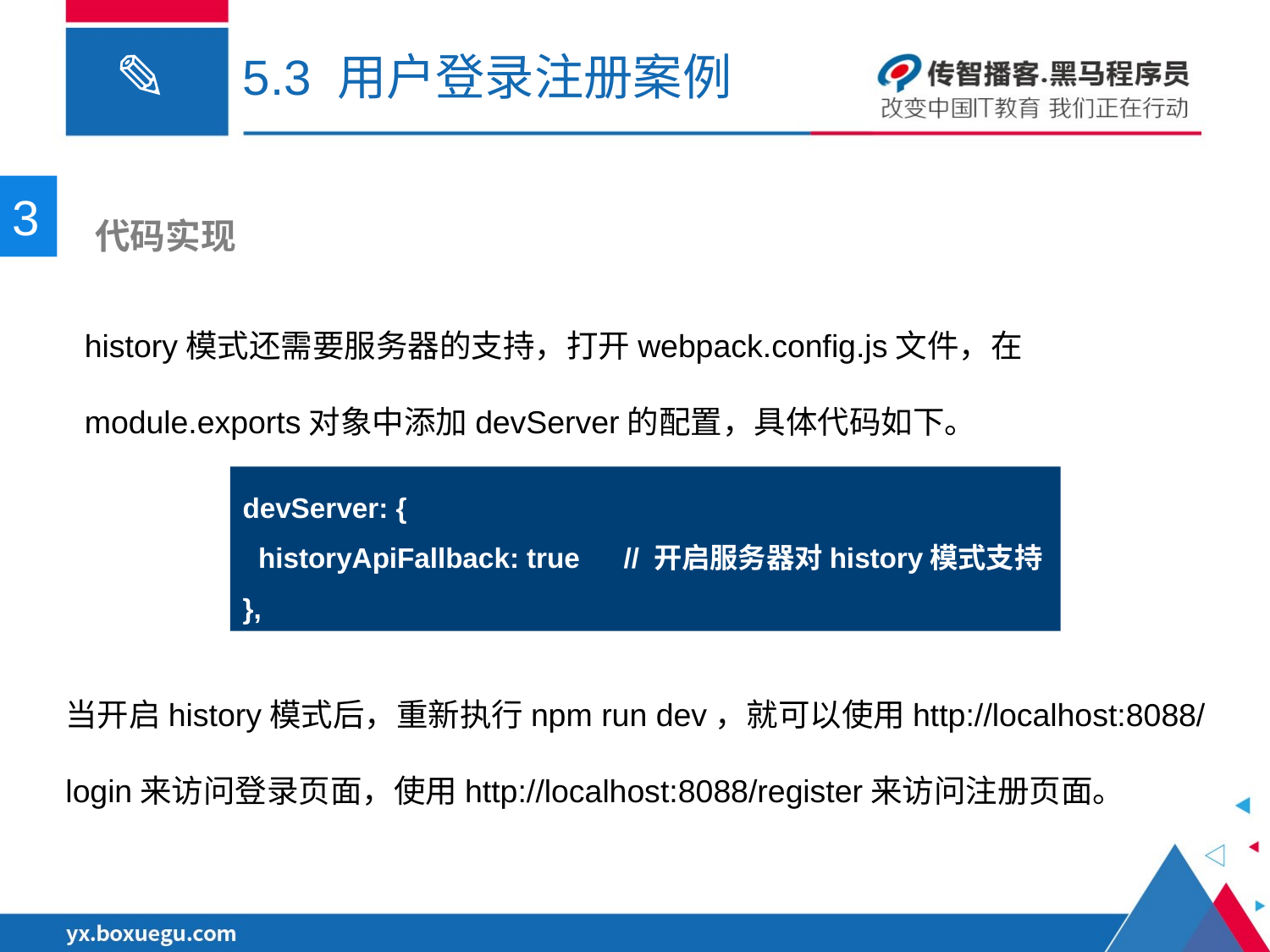

# 5.3 用户登录注册案例

3
  代码实现
history模式还需要服务器的支持，打开webpack.config.js文件，在module.exports对象中添加devServer的配置，具体代码如下。
devServer: {
  historyApiFallback: true	// 开启服务器对history模式支持
},
当开启history模式后，重新执行npm run dev，就可以使用http://localhost:8088/login来访问登录页面，使用http://localhost:8088/register来访问注册页面。